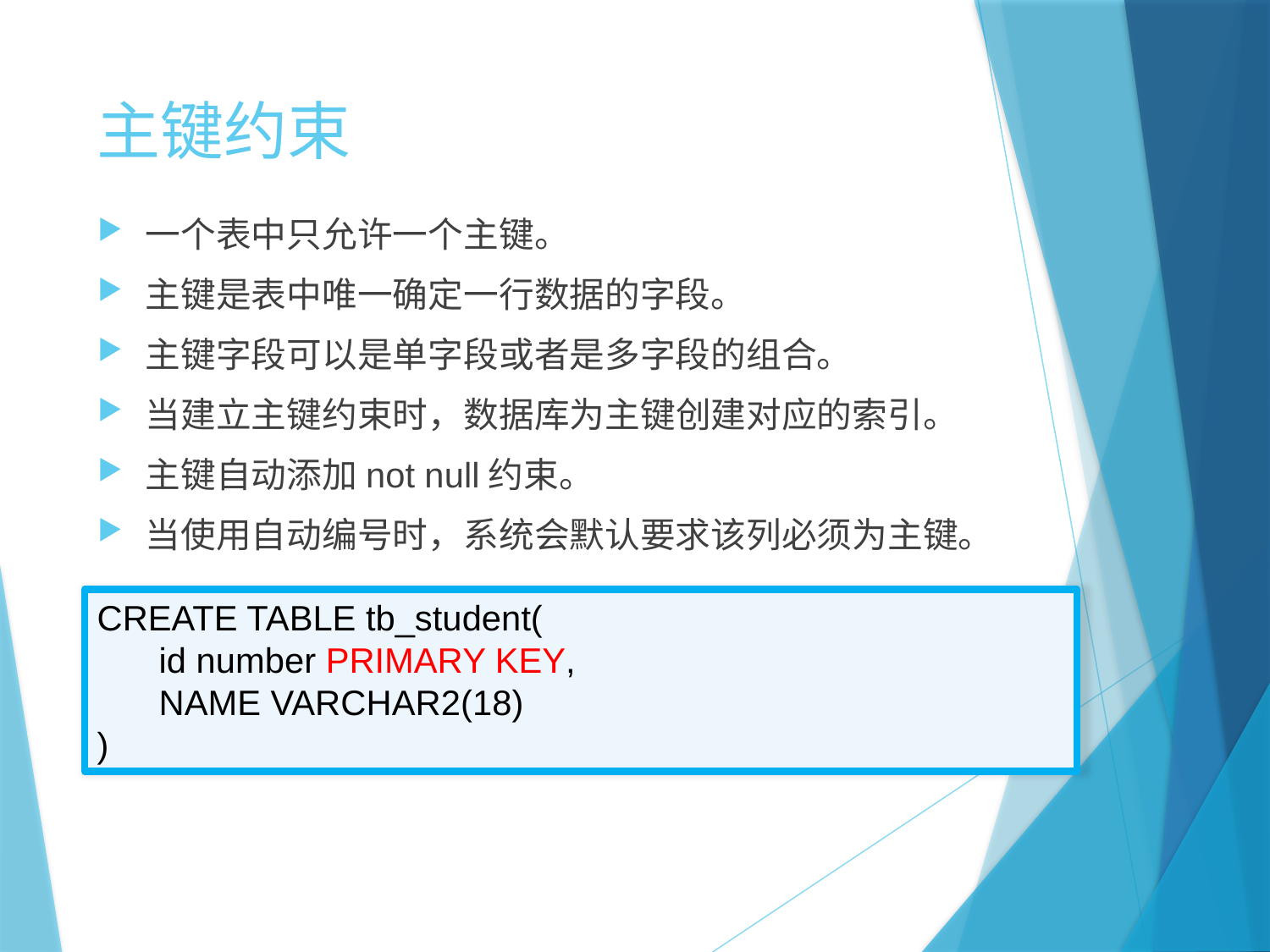

# 主键约束
一个表中只允许一个主键。
主键是表中唯一确定一行数据的字段。
主键字段可以是单字段或者是多字段的组合。
当建立主键约束时，数据库为主键创建对应的索引。
主键自动添加not null约束。
当使用自动编号时，系统会默认要求该列必须为主键。

CREATE TABLE tb_student(
	id number PRIMARY KEY,
	NAME VARCHAR2(18)
)